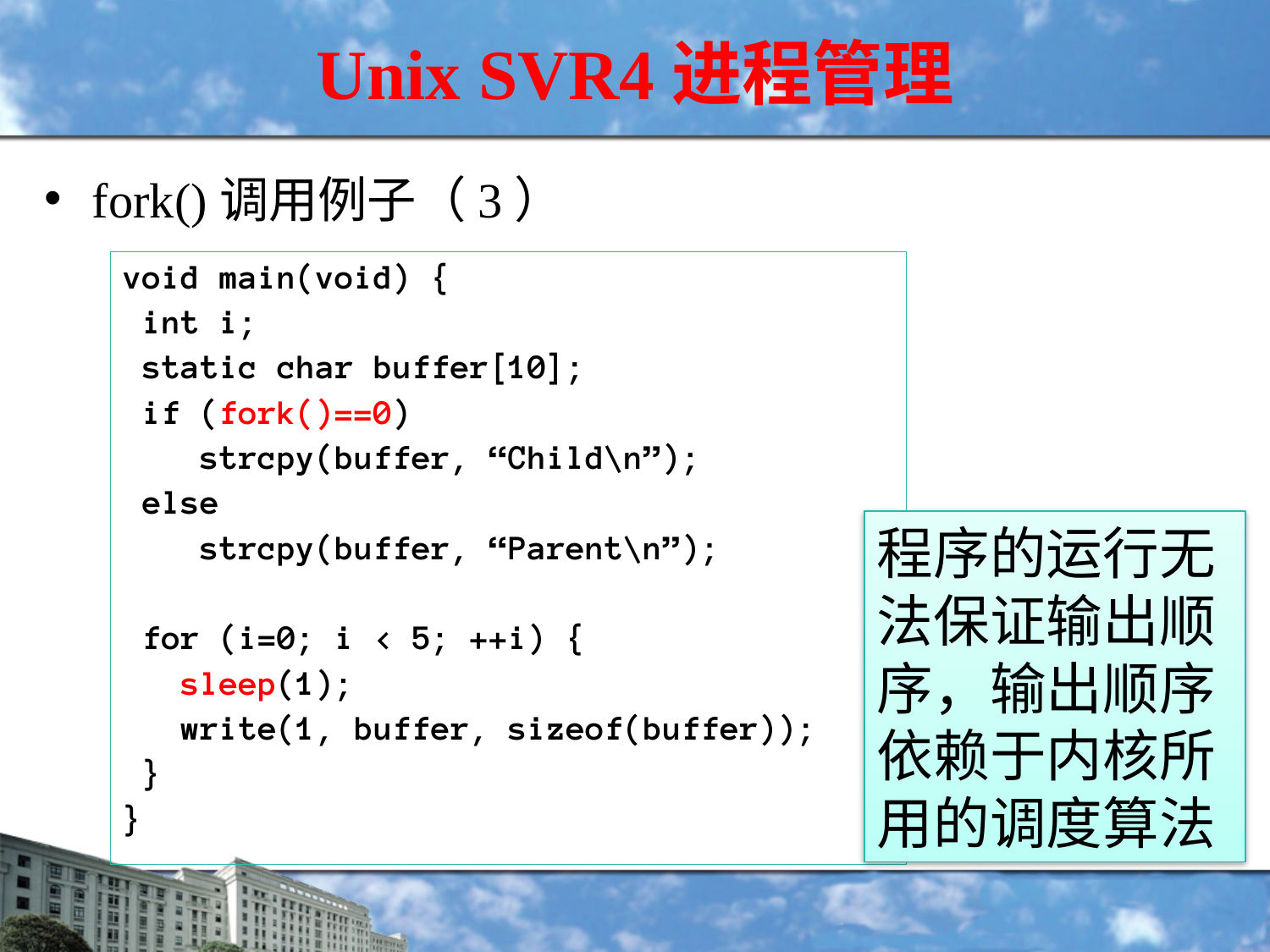

# Unix SVR4进程管理
fork()调用例子（3）
void main(void) {
 int i;
 static char buffer[10];
 if (fork()==0)
    strcpy(buffer, “Child\n”);
 else
    strcpy(buffer, “Parent\n”);

 for (i=0; i < 5; ++i) {
   sleep(1);
   write(1, buffer, sizeof(buffer));
 }
}
程序的运行无法保证输出顺序，输出顺序依赖于内核所用的调度算法